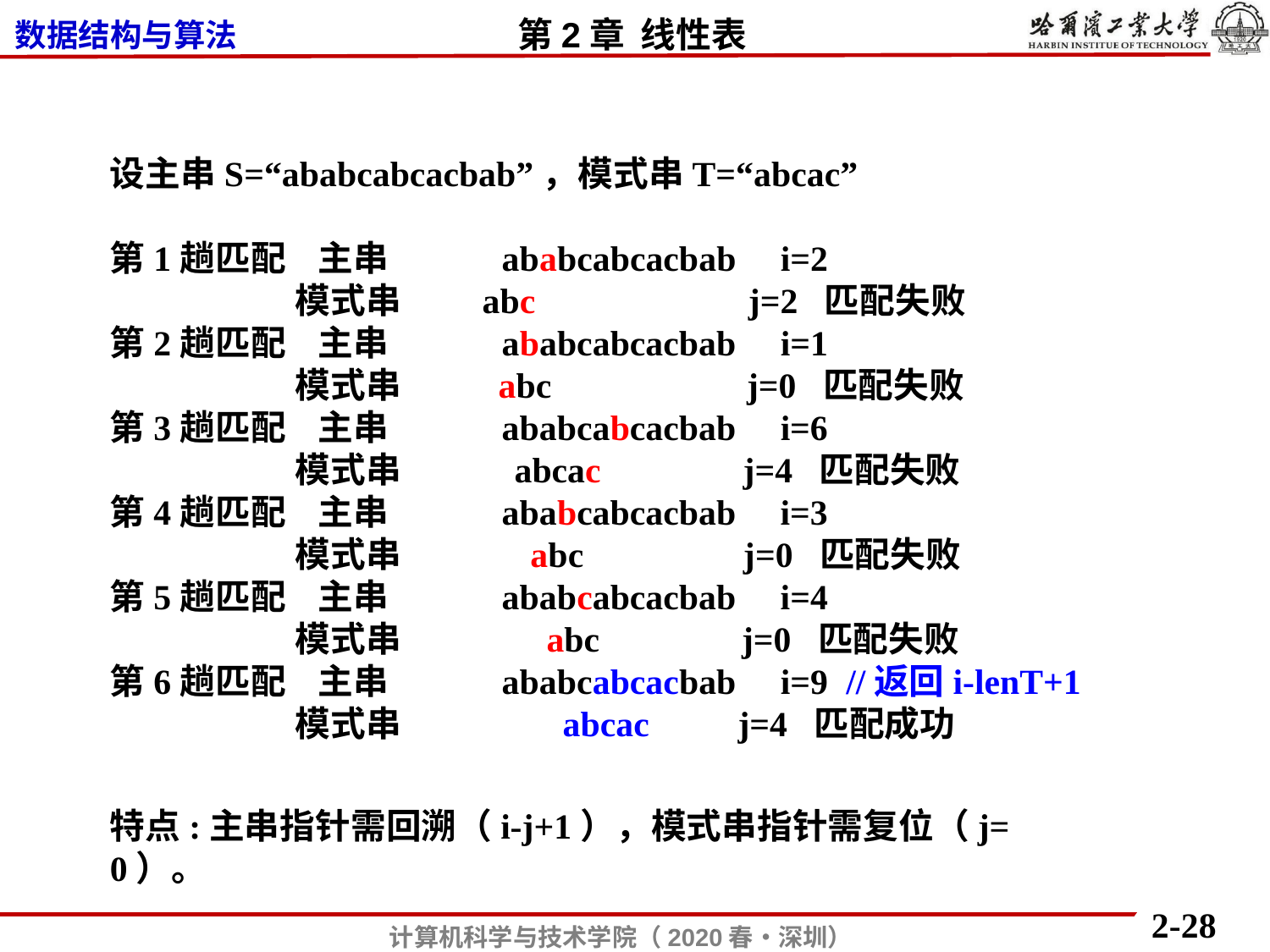

设主串S=“ababcabcacbab”，模式串T=“abcac”

第1趟匹配    主串             ababcabcacbab     i=2
                      模式串         abc                        j=2  匹配失败
第2趟匹配    主串             ababcabcacbab     i=1
                      模式串           abc                      j=0  匹配失败
第3趟匹配    主串             ababcabcacbab     i=6
                      模式串             abcac                j=4  匹配失败
第4趟匹配    主串             ababcabcacbab     i=3
                      模式串               abc                  j=0  匹配失败
第5趟匹配    主串             ababcabcacbab     i=4
                      模式串                 abc                j=0  匹配失败
第6趟匹配    主串             ababcabcacbab     i=9  //返回i-lenT+1
                      模式串                   abcac          j=4  匹配成功

特点:主串指针需回溯（i-j+1），模式串指针需复位（j=0）。